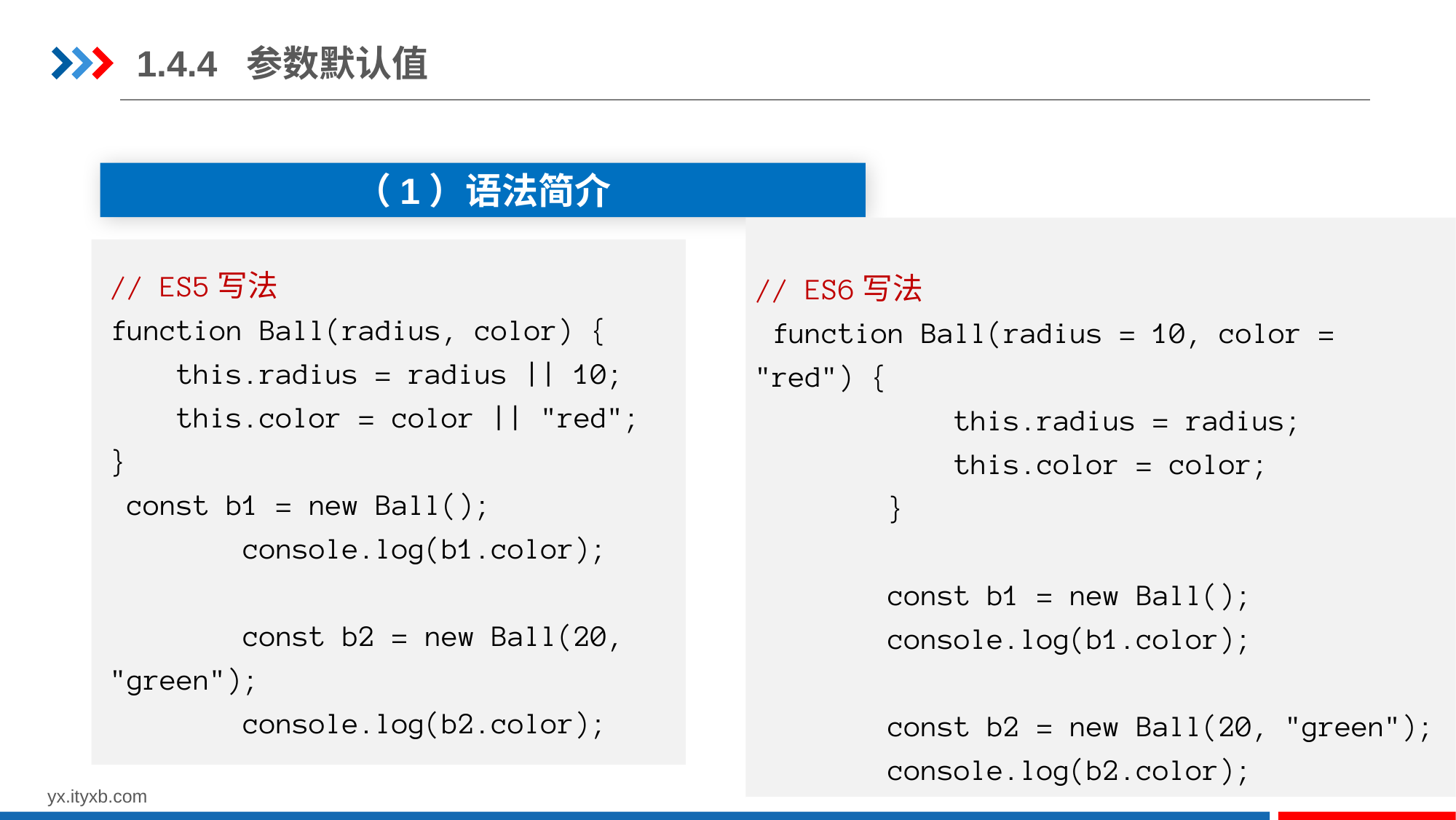

1.4.4  参数默认值
（1）语法简介

// ES5写法
function Ball(radius, color) {
    this.radius = radius || 10;
    this.color = color || "red";
}
 const b1 = new Ball();
        console.log(b1.color);

        const b2 = new Ball(20, "green");
        console.log(b2.color);
// ES6写法
 function Ball(radius = 10, color = "red") {
            this.radius = radius;
            this.color = color;
        }

        const b1 = new Ball();
        console.log(b1.color);

        const b2 = new Ball(20, "green");
        console.log(b2.color);